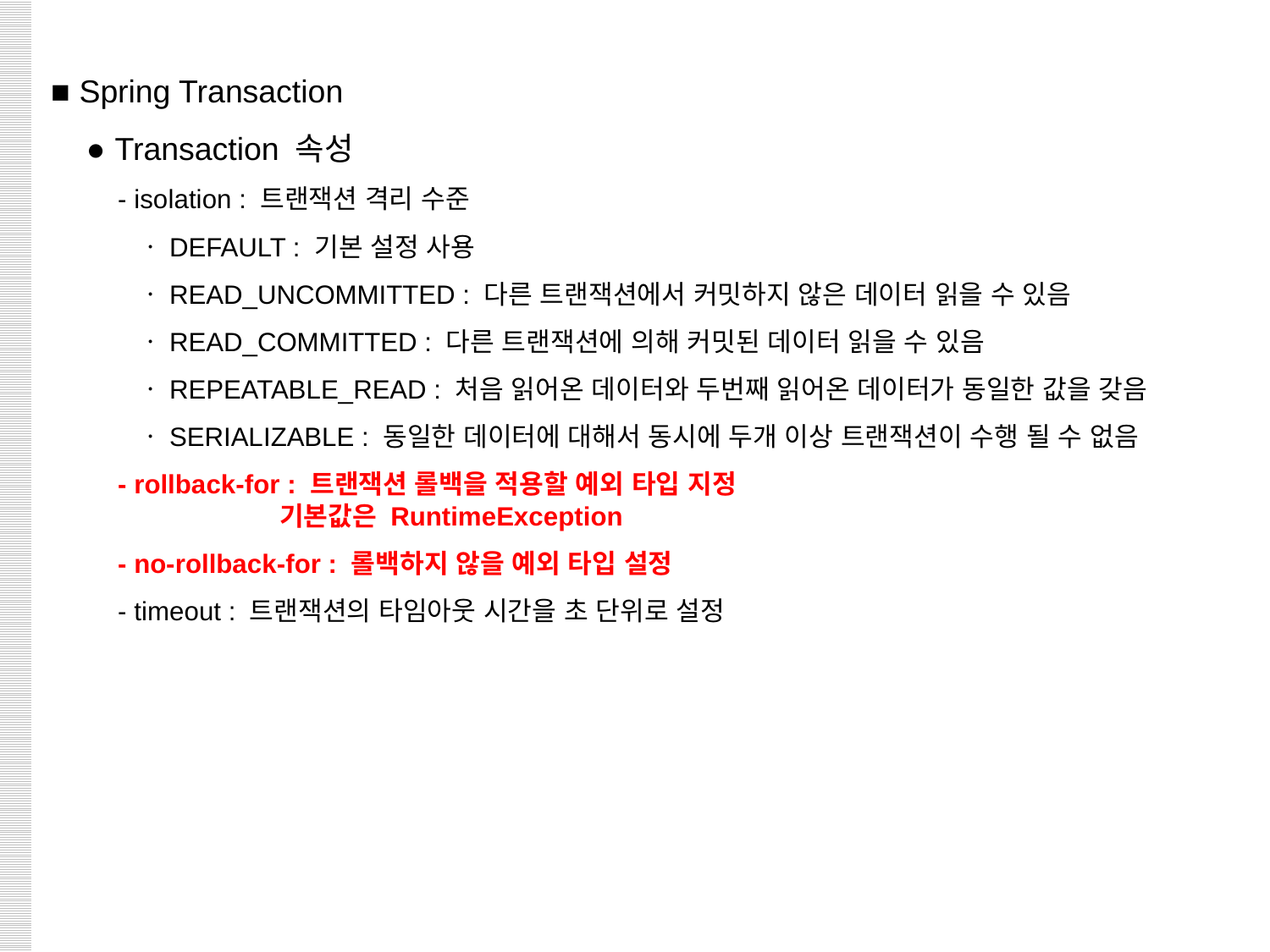

■ Spring Transaction
    ● Transaction 속성
         - isolation : 트랜잭션 격리 수준
           ㆍDEFAULT : 기본 설정 사용
           ㆍREAD_UNCOMMITTED : 다른 트랜잭션에서 커밋하지 않은 데이터 읽을 수 있음
           ㆍREAD_COMMITTED : 다른 트랜잭션에 의해 커밋된 데이터 읽을 수 있음
           ㆍREPEATABLE_READ : 처음 읽어온 데이터와 두번째 읽어온 데이터가 동일한 값을 갖음
           ㆍSERIALIZABLE : 동일한 데이터에 대해서 동시에 두개 이상 트랜잭션이 수행 될 수 없음
         - rollback-for : 트랜잭션 롤백을 적용할 예외 타입 지정
                              기본값은 RuntimeException
         - no-rollback-for : 롤백하지 않을 예외 타입 설정
         - timeout : 트랜잭션의 타임아웃 시간을 초 단위로 설정